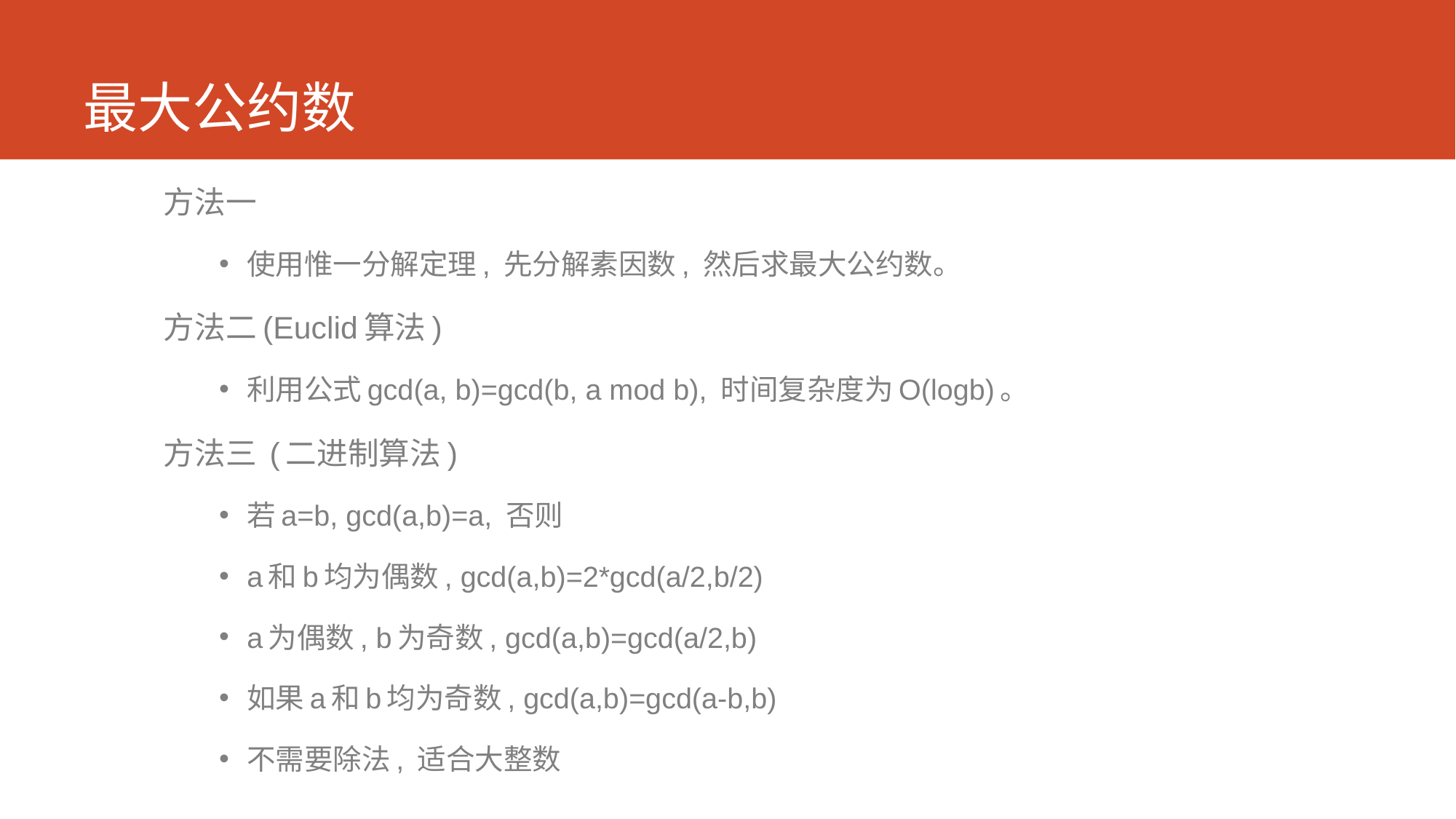

# 最大公约数
方法一
使用惟一分解定理, 先分解素因数, 然后求最大公约数。
方法二(Euclid算法)
利用公式gcd(a, b)=gcd(b, a mod b), 时间复杂度为O(logb)。
方法三 (二进制算法)
若a=b, gcd(a,b)=a, 否则
a和b均为偶数, gcd(a,b)=2*gcd(a/2,b/2)
a为偶数, b为奇数, gcd(a,b)=gcd(a/2,b)
如果a和b均为奇数, gcd(a,b)=gcd(a-b,b)
不需要除法, 适合大整数